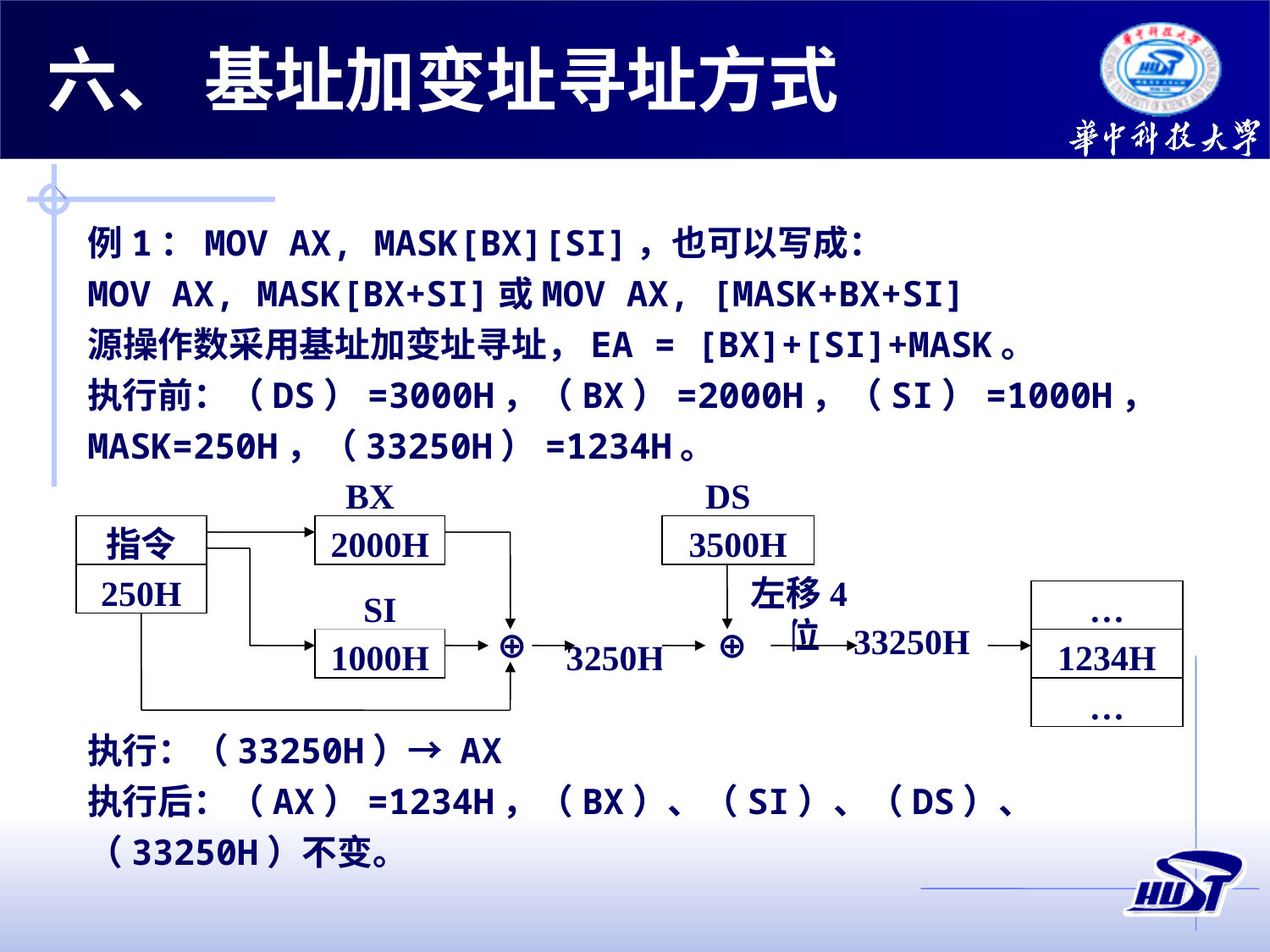

六、 基址加变址寻址方式

例1：MOV AX, MASK[BX][SI]，也可以写成：
MOV AX, MASK[BX+SI]或MOV AX, [MASK+BX+SI]
源操作数采用基址加变址寻址，EA = [BX]+[SI]+MASK。
执行前：（DS）=3000H，（BX）=2000H，（SI）=1000H，MASK=250H，（33250H）=1234H。

执行：（33250H）→ AX
执行后：（AX）=1234H，（BX）、（SI）、（DS）、（33250H）不变。
BX

DS

指令

2000H

3500H

250H

左移4位

SI

…

33250H

⊕
⊕
1000H

3250H

1234H

…